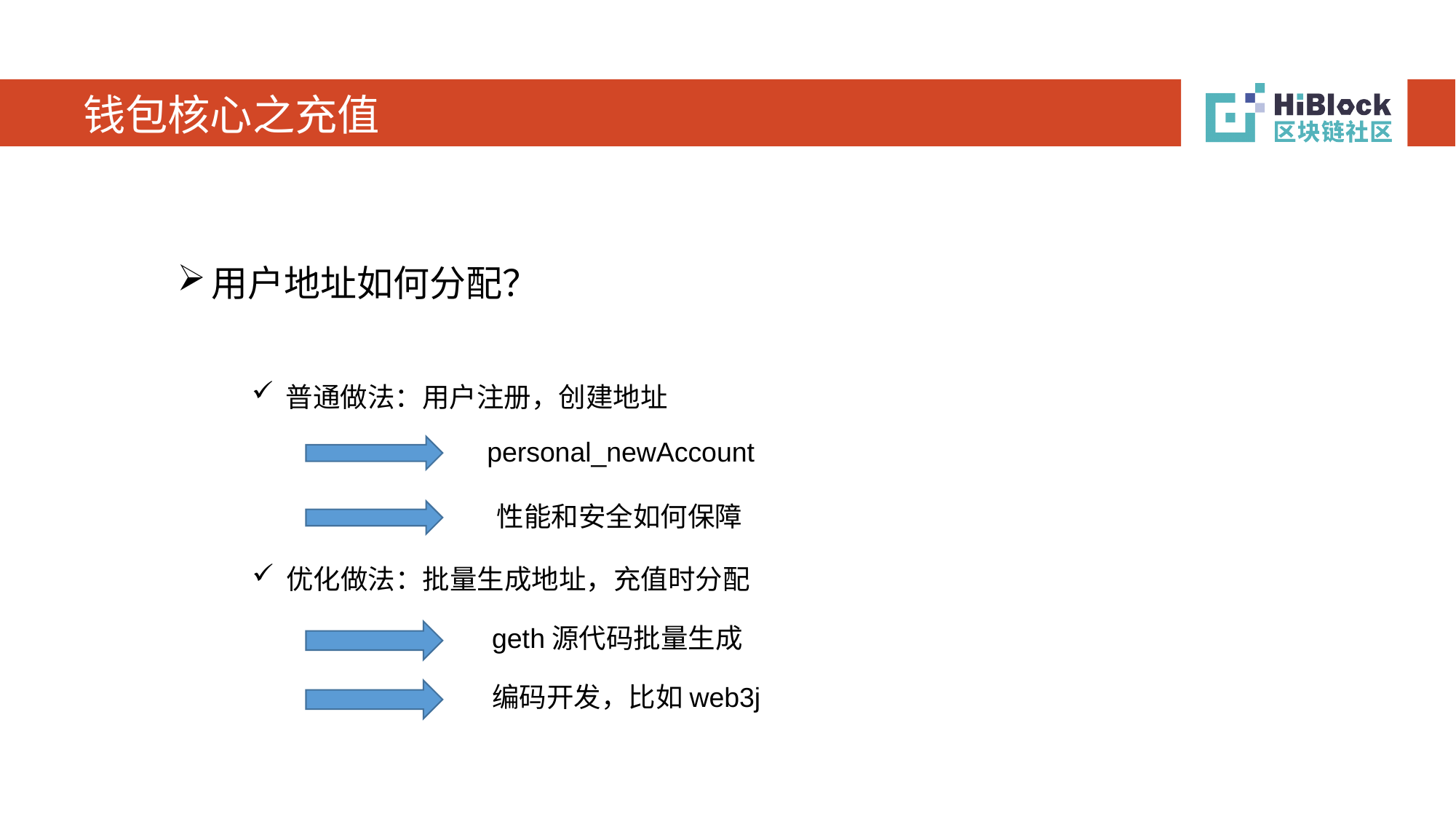

# 钱包核心之充值
用户地址如何分配？

普通做法：用户注册，创建地址
personal_newAccount

性能和安全如何保障

优化做法：批量生成地址，充值时分配
geth源代码批量生成

编码开发，比如web3j